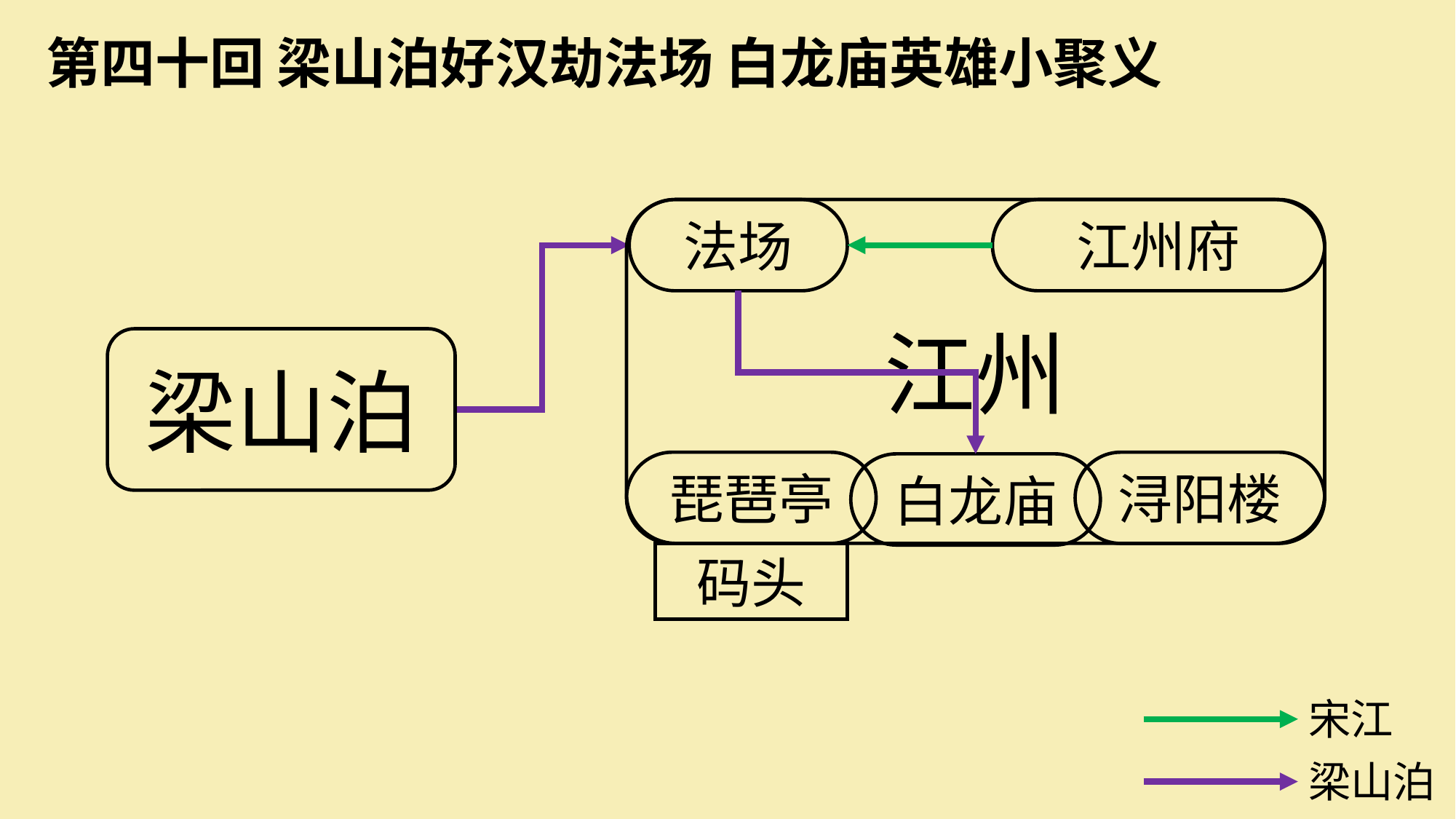

第四十回 梁山泊好汉劫法场 白龙庙英雄小聚义
江州
江州府
琵琶亭
浔阳楼
码头
法场
白龙庙
梁山泊
宋江
梁山泊